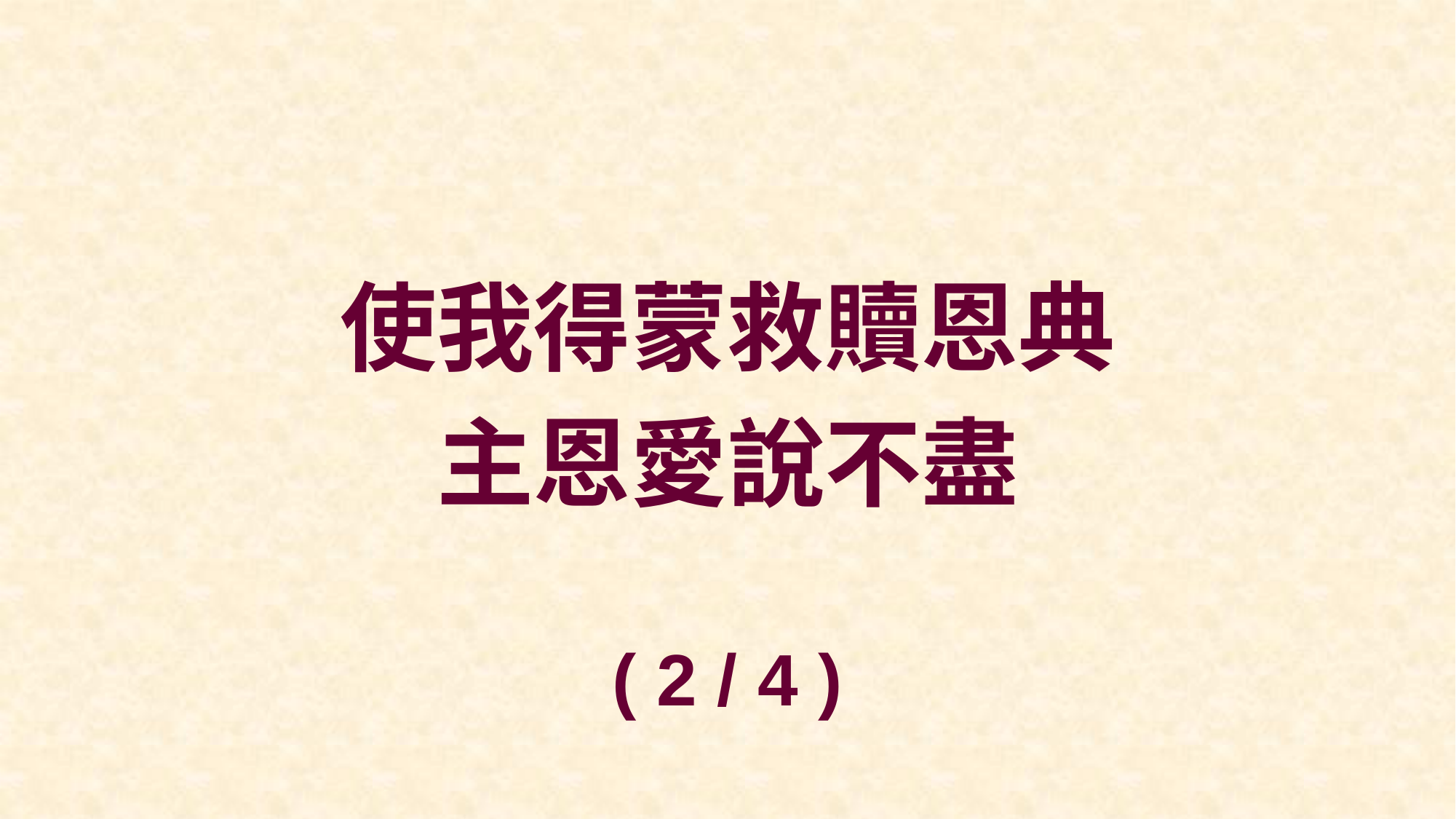

使我得蒙救贖恩典
主恩愛說不盡
( 2 / 4 )